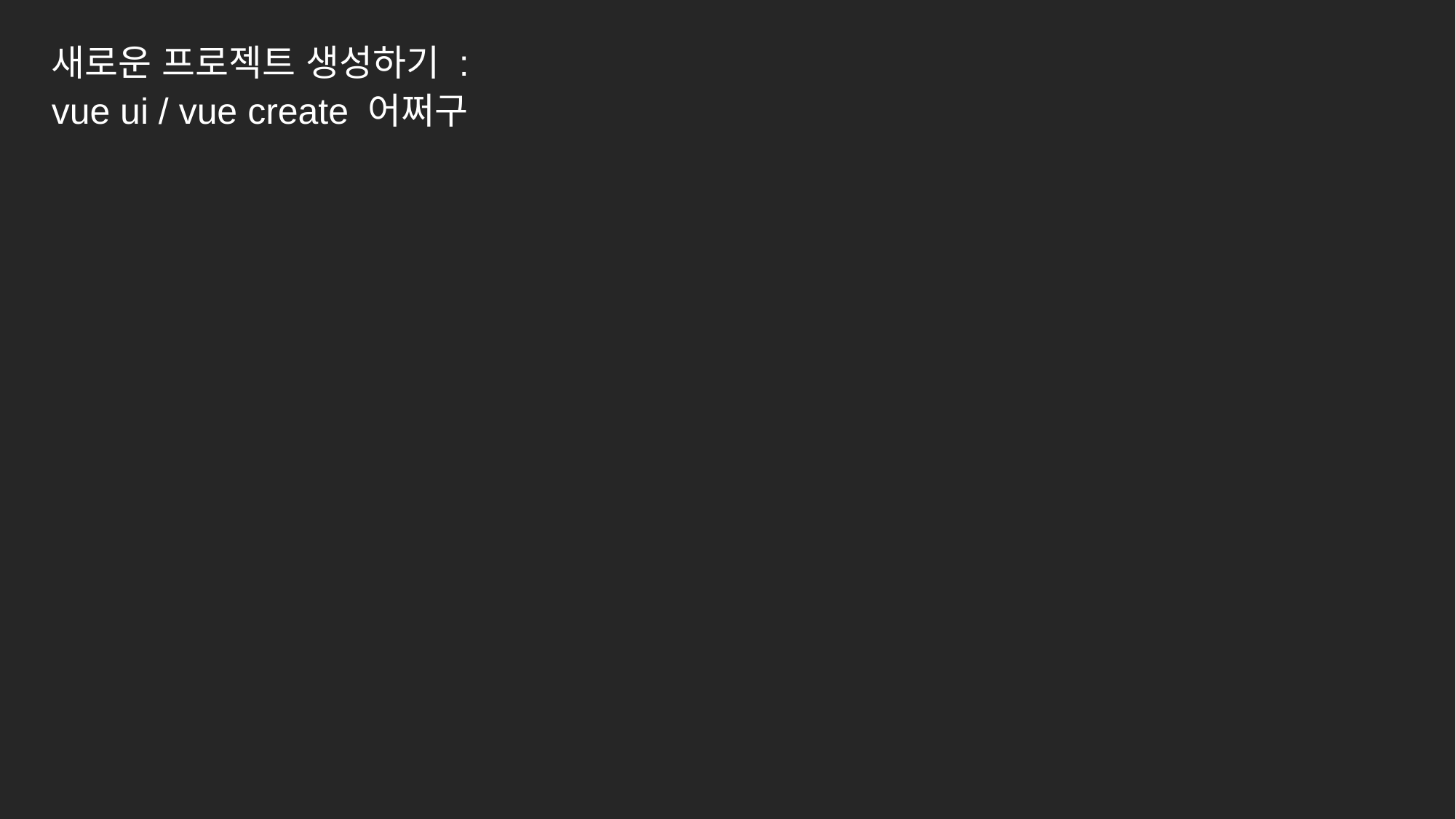

새로운 프로젝트 생성하기 :
vue ui / vue create 어쩌구